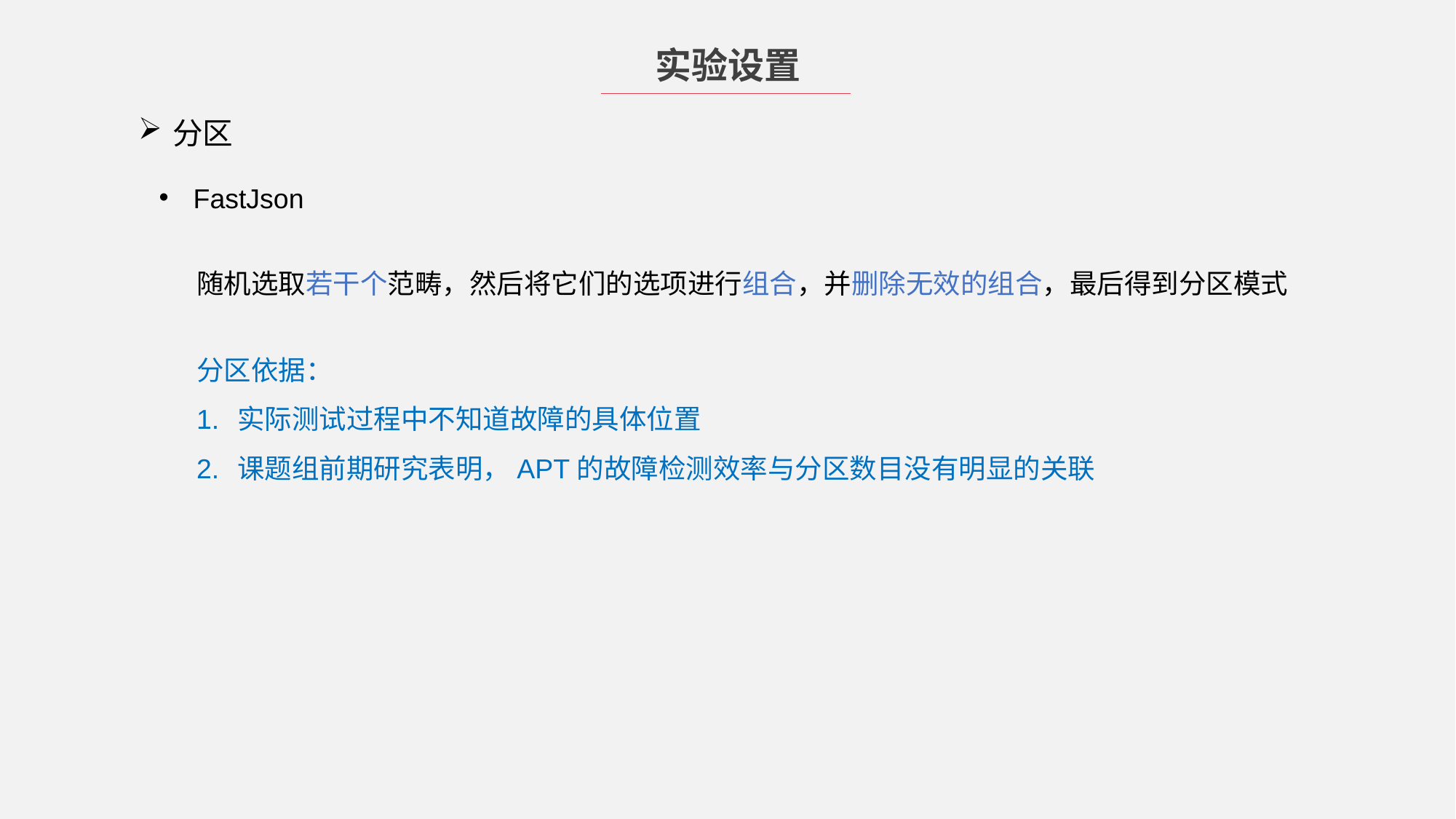

实验设置
分区
FastJson
随机选取若干个范畴，然后将它们的选项进行组合，并删除无效的组合，最后得到分区模式
分区依据：
实际测试过程中不知道故障的具体位置
课题组前期研究表明，APT的故障检测效率与分区数目没有明显的关联